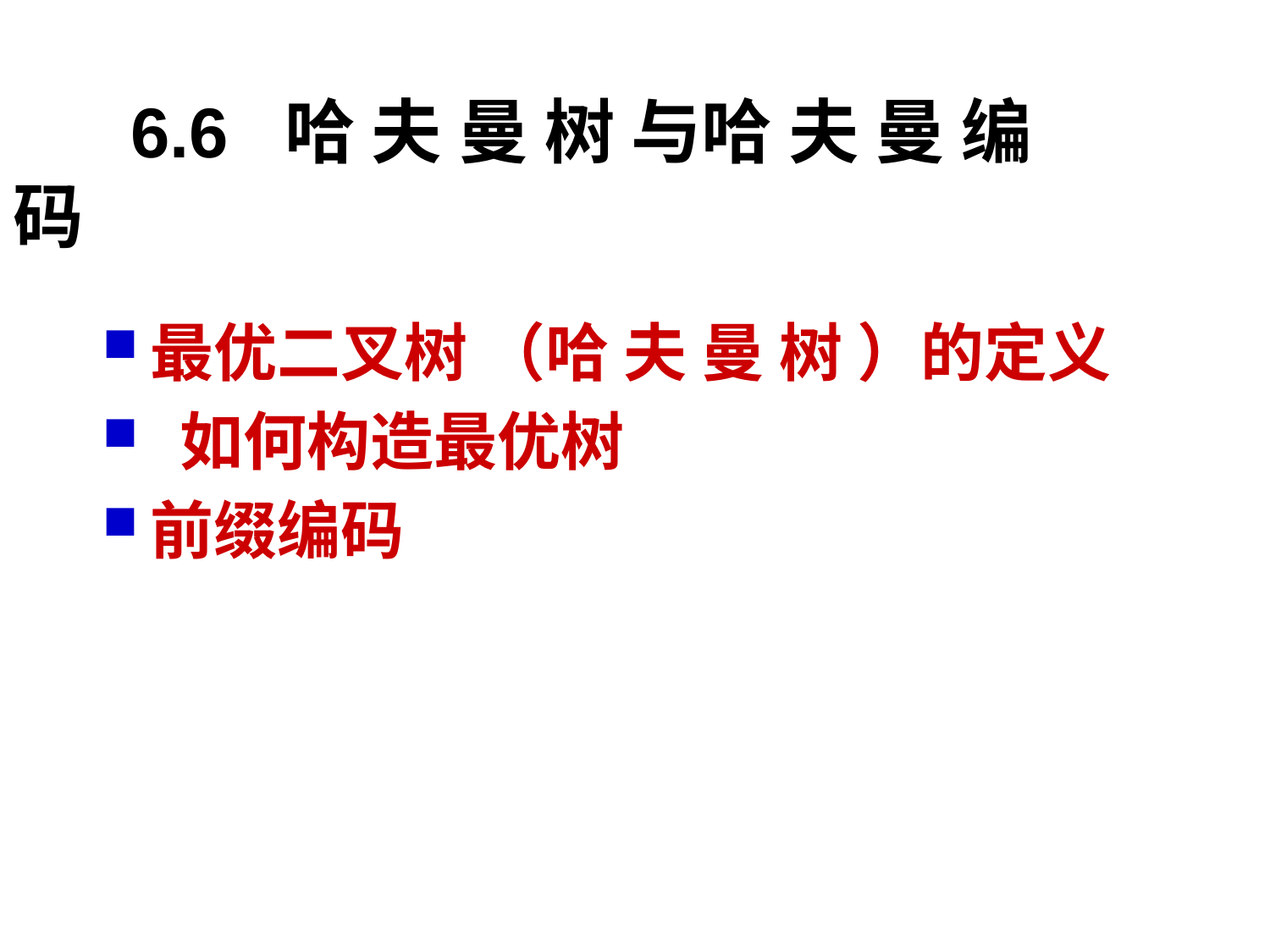

# 6.6  哈 夫 曼 树 与哈 夫 曼 编 码
最优二叉树 （哈 夫 曼 树 ）的定义
 如何构造最优树
前缀编码